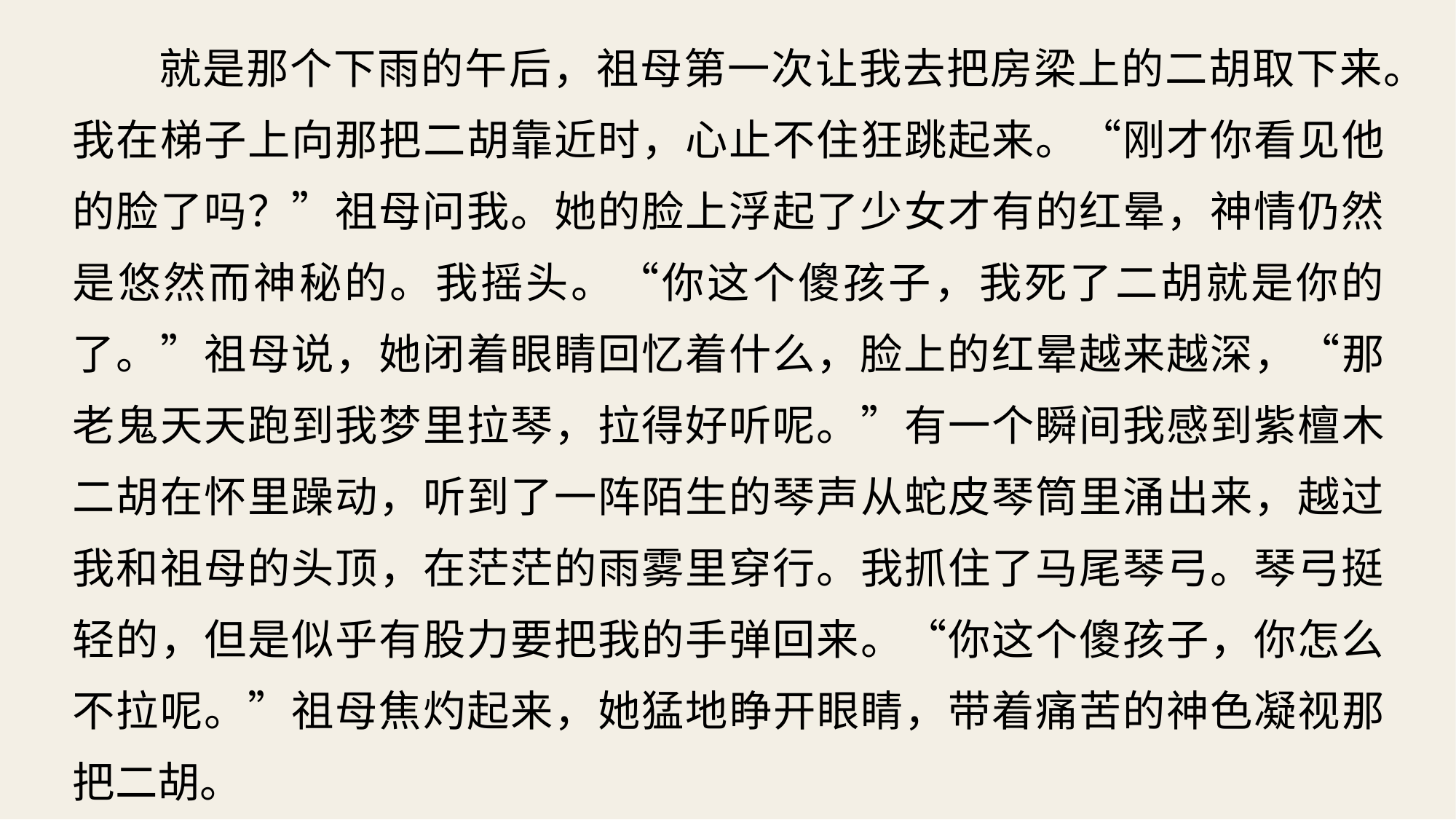

就是那个下雨的午后，祖母第一次让我去把房梁上的二胡取下来。我在梯子上向那把二胡靠近时，心止不住狂跳起来。“刚才你看见他的脸了吗？”祖母问我。她的脸上浮起了少女才有的红晕，神情仍然是悠然而神秘的。我摇头。“你这个傻孩子，我死了二胡就是你的了。”祖母说，她闭着眼睛回忆着什么，脸上的红晕越来越深，“那老鬼天天跑到我梦里拉琴，拉得好听呢。”有一个瞬间我感到紫檀木二胡在怀里躁动，听到了一阵陌生的琴声从蛇皮琴筒里涌出来，越过我和祖母的头顶，在茫茫的雨雾里穿行。我抓住了马尾琴弓。琴弓挺轻的，但是似乎有股力要把我的手弹回来。“你这个傻孩子，你怎么不拉呢。”祖母焦灼起来，她猛地睁开眼睛，带着痛苦的神色凝视那把二胡。